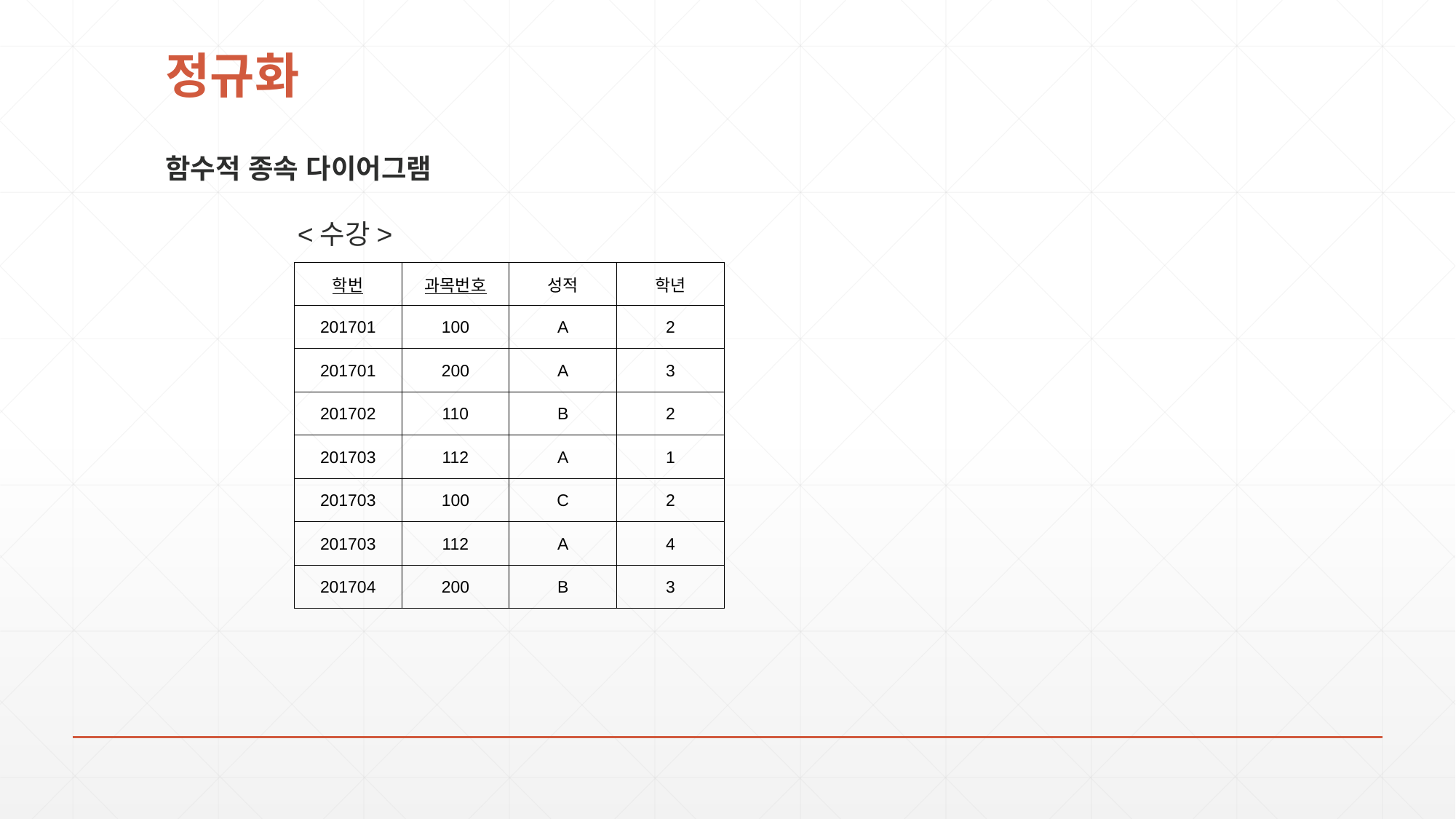

# 정규화
함수적 종속 다이어그램

	   <수강>
| 학번 | 과목번호 | 성적 | 학년 |
| --- | --- | --- | --- |
| 201701 | 100 | A | 2 |
| 201701 | 200 | A | 3 |
| 201702 | 110 | B | 2 |
| 201703 | 112 | A | 1 |
| 201703 | 100 | C | 2 |
| 201703 | 112 | A | 4 |
| 201704 | 200 | B | 3 |